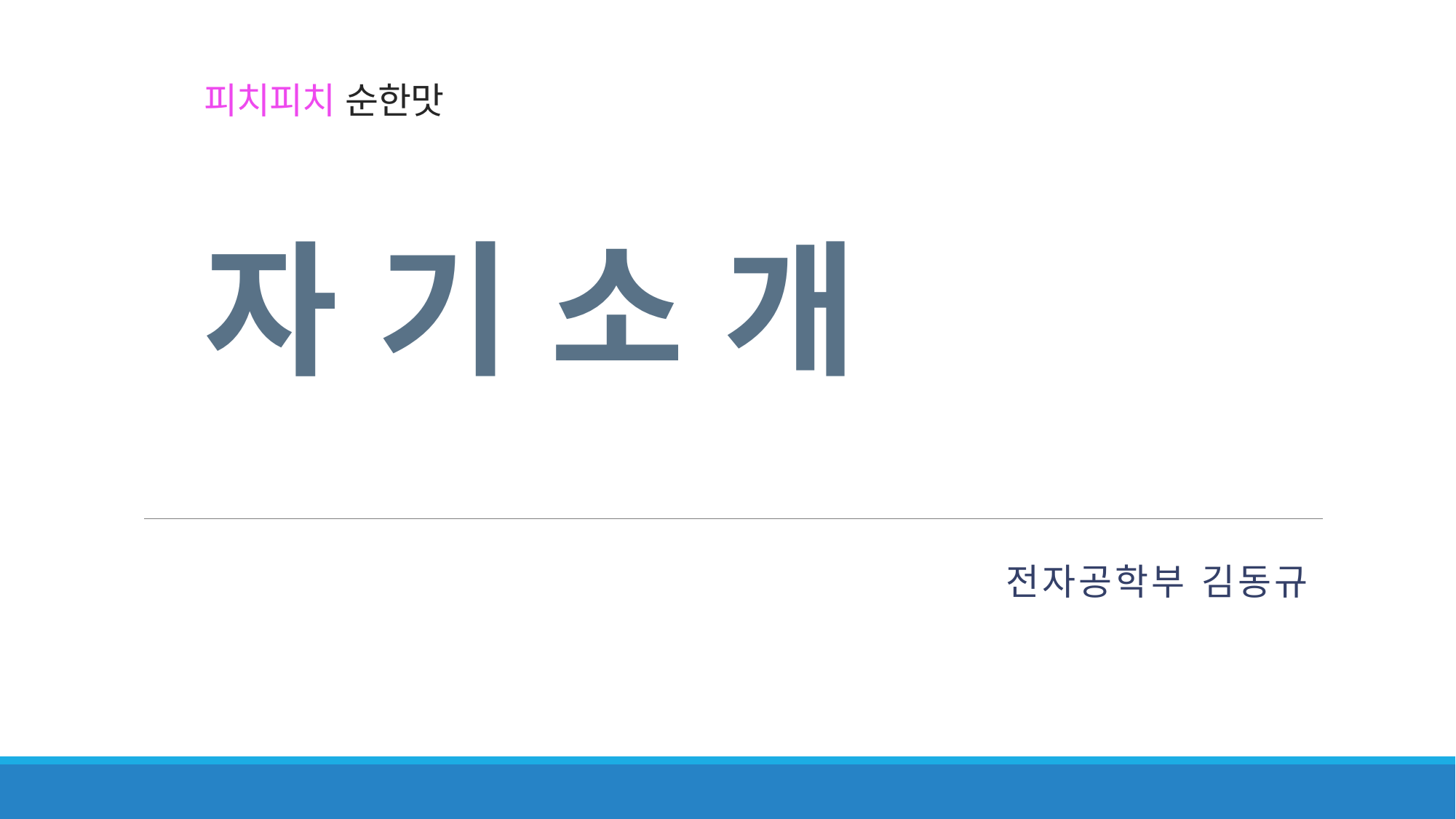

# 피치피치 순한맛 자 기 소 개
전자공학부 김동규